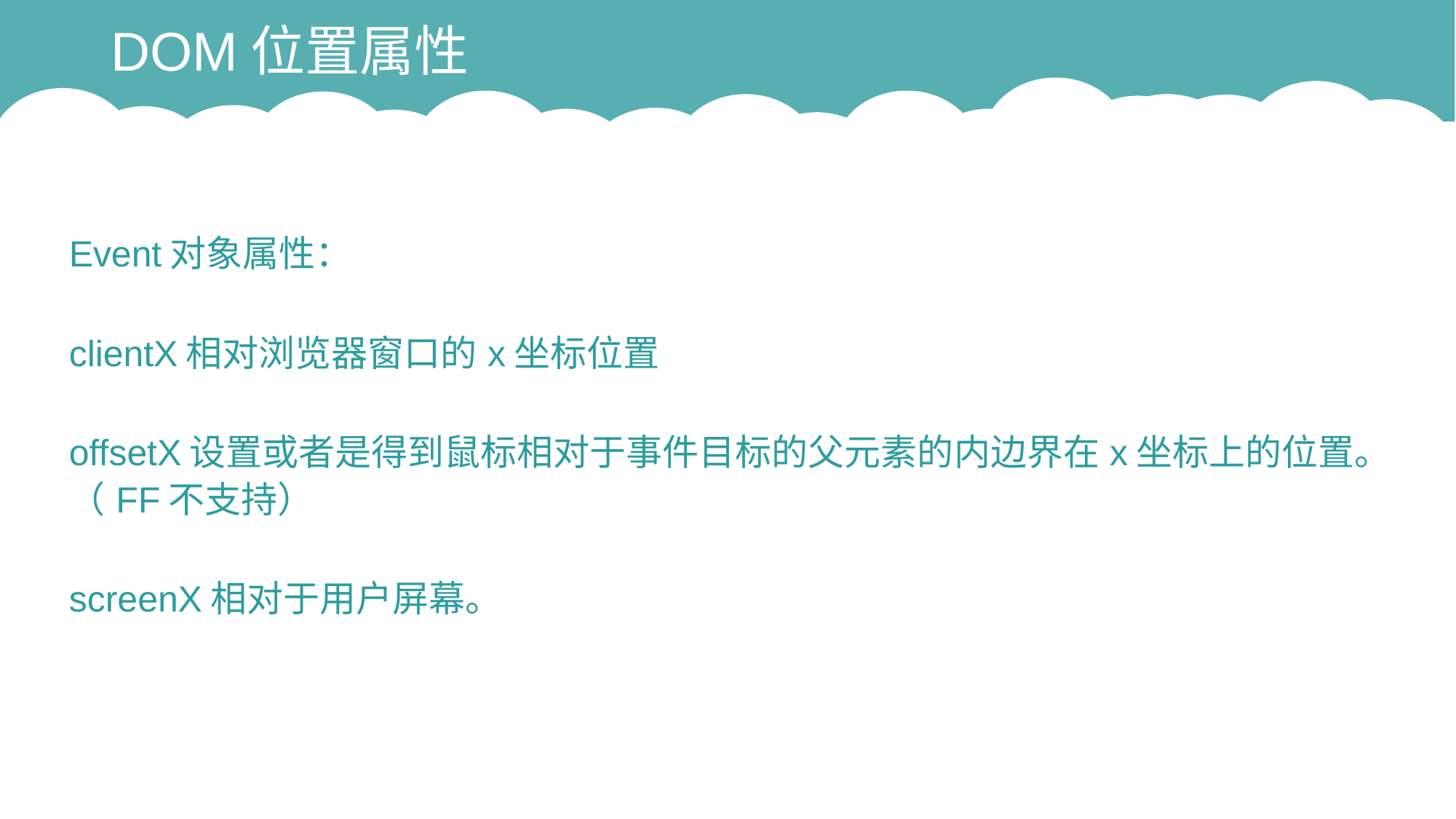

# DOM位置属性
Event对象属性：
 
clientX相对浏览器窗口的x坐标位置
 
offsetX设置或者是得到鼠标相对于事件目标的父元素的内边界在x坐标上的位置。（FF不支持）
screenX相对于用户屏幕。